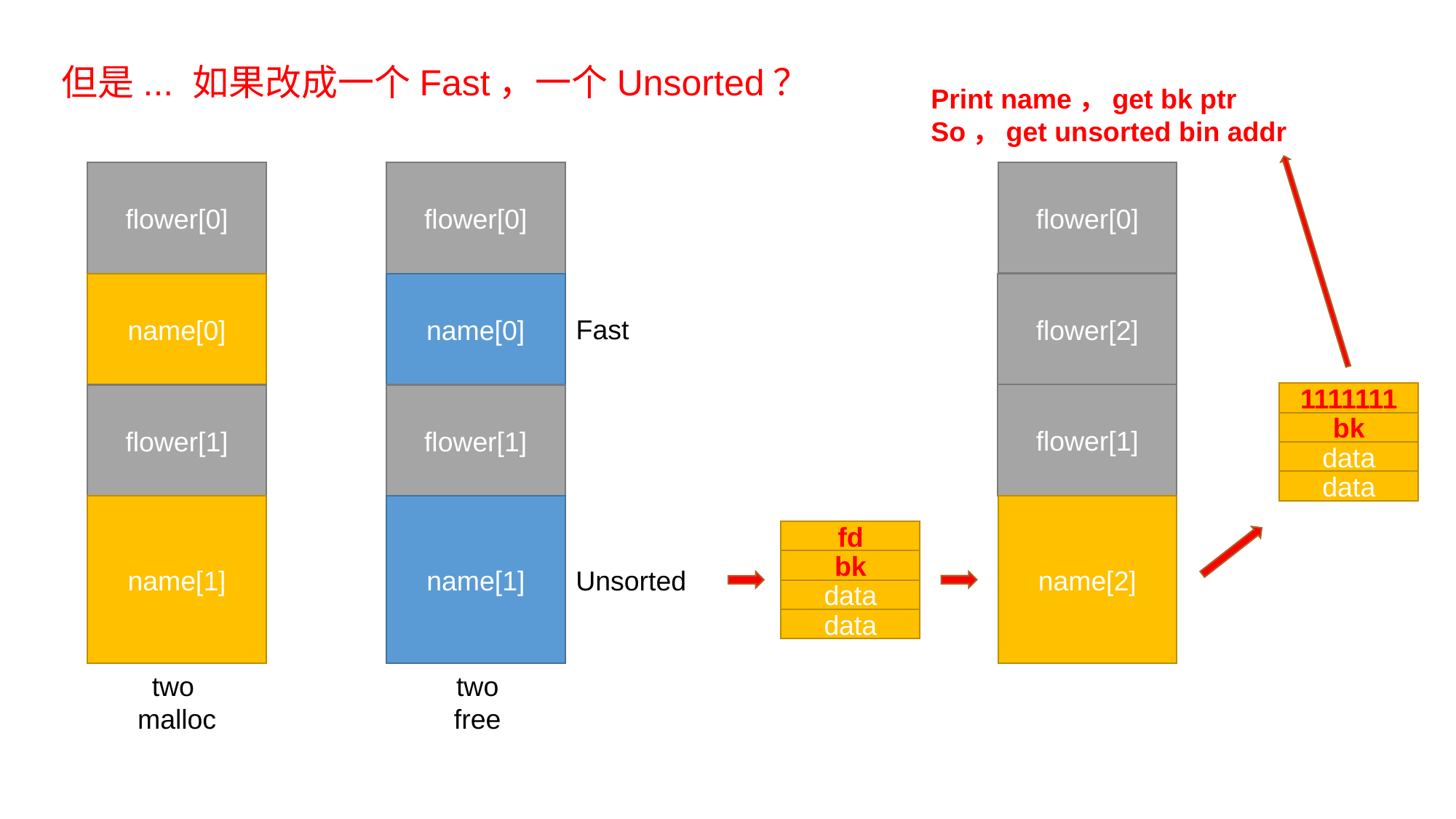

但是... 如果改成一个Fast，一个Unsorted？
Print name，get bk ptr
So，get unsorted bin addr
flower[0]
flower[2]
flower[1]
name[2]
flower[0]
name[0]
flower[1]
name[1]
flower[0]
name[0]
flower[1]
name[1]

Fast
1111111
bk
data
data
fd
bk
data
data

Unsorted

two
malloc
two
free